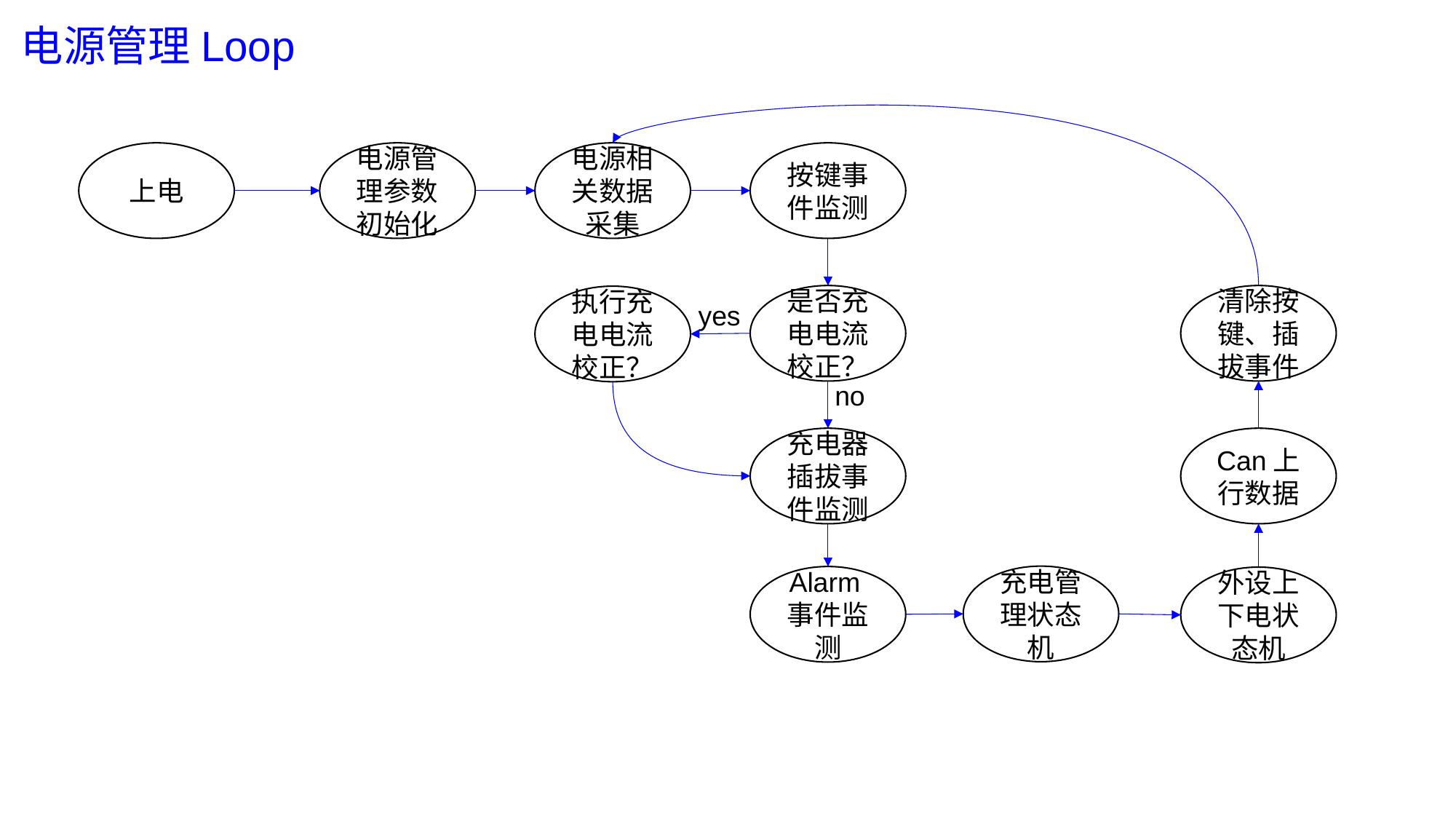

电源管理Loop
上电
电源管理参数初始化
电源相关数据采集
按键事件监测
是否充电电流校正？
清除按键、插拔事件
执行充电电流校正？
yes
no
充电器插拔事件监测
Can上行数据
充电管理状态机
Alarm事件监测
外设上下电状态机